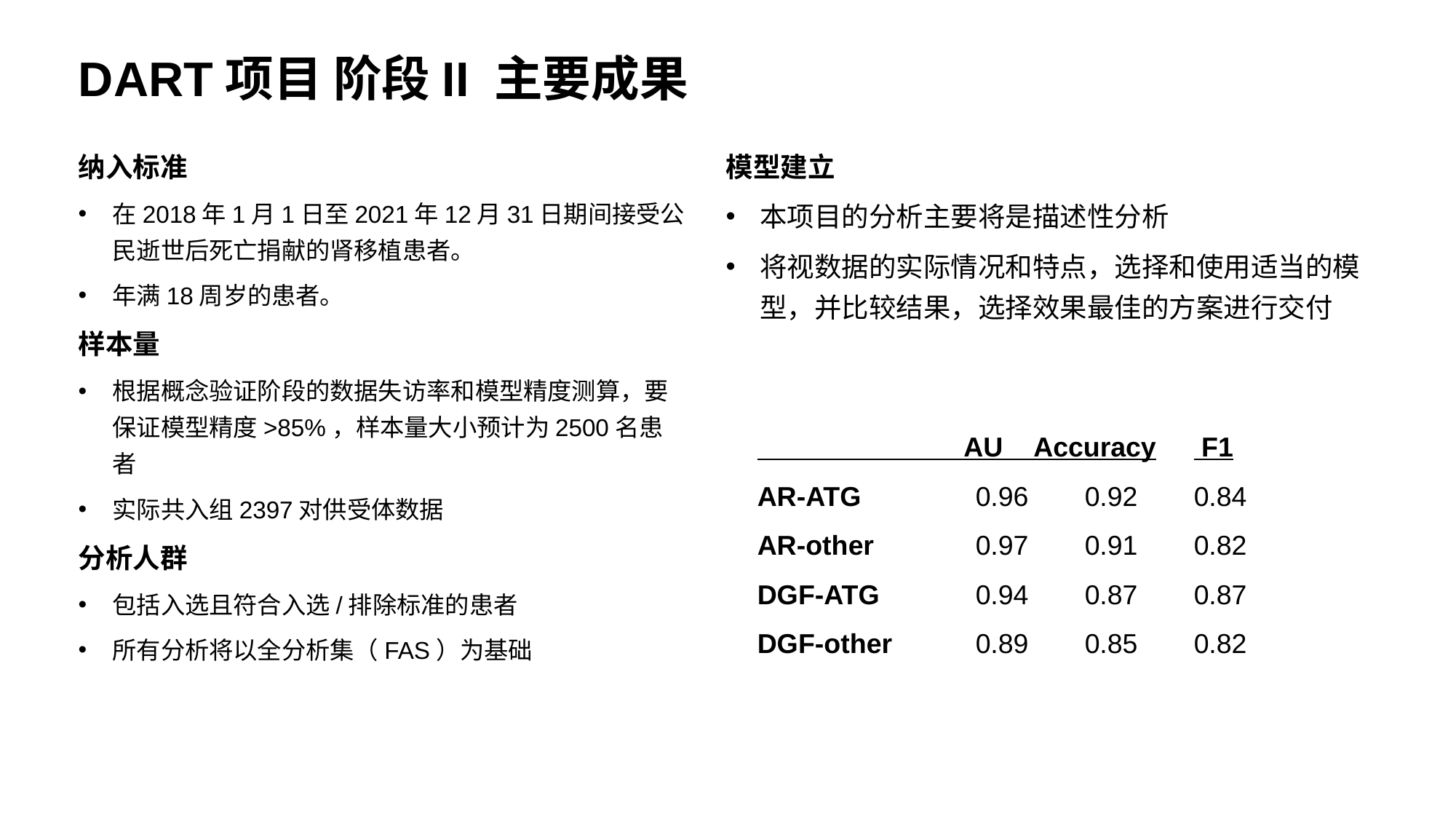

# DART项目 阶段II 主要成果
纳入标准
在2018年1月1日至2021年12月31日期间接受公民逝世后死亡捐献的肾移植患者。
年满18周岁的患者。
样本量
根据概念验证阶段的数据失访率和模型精度测算，要保证模型精度>85%，样本量大小预计为2500名患者
实际共入组2397对供受体数据
分析人群
包括入选且符合入选/排除标准的患者
所有分析将以全分析集（FAS）为基础
模型建立
本项目的分析主要将是描述性分析
将视数据的实际情况和特点，选择和使用适当的模型，并比较结果，选择效果最佳的方案进行交付
                           AU    Accuracy	 F1
AR-ATG 	0.96	0.92	0.84
AR-other 	0.97	0.91	0.82
DGF-ATG 	0.94	0.87	0.87
DGF-other	0.89	0.85	0.82